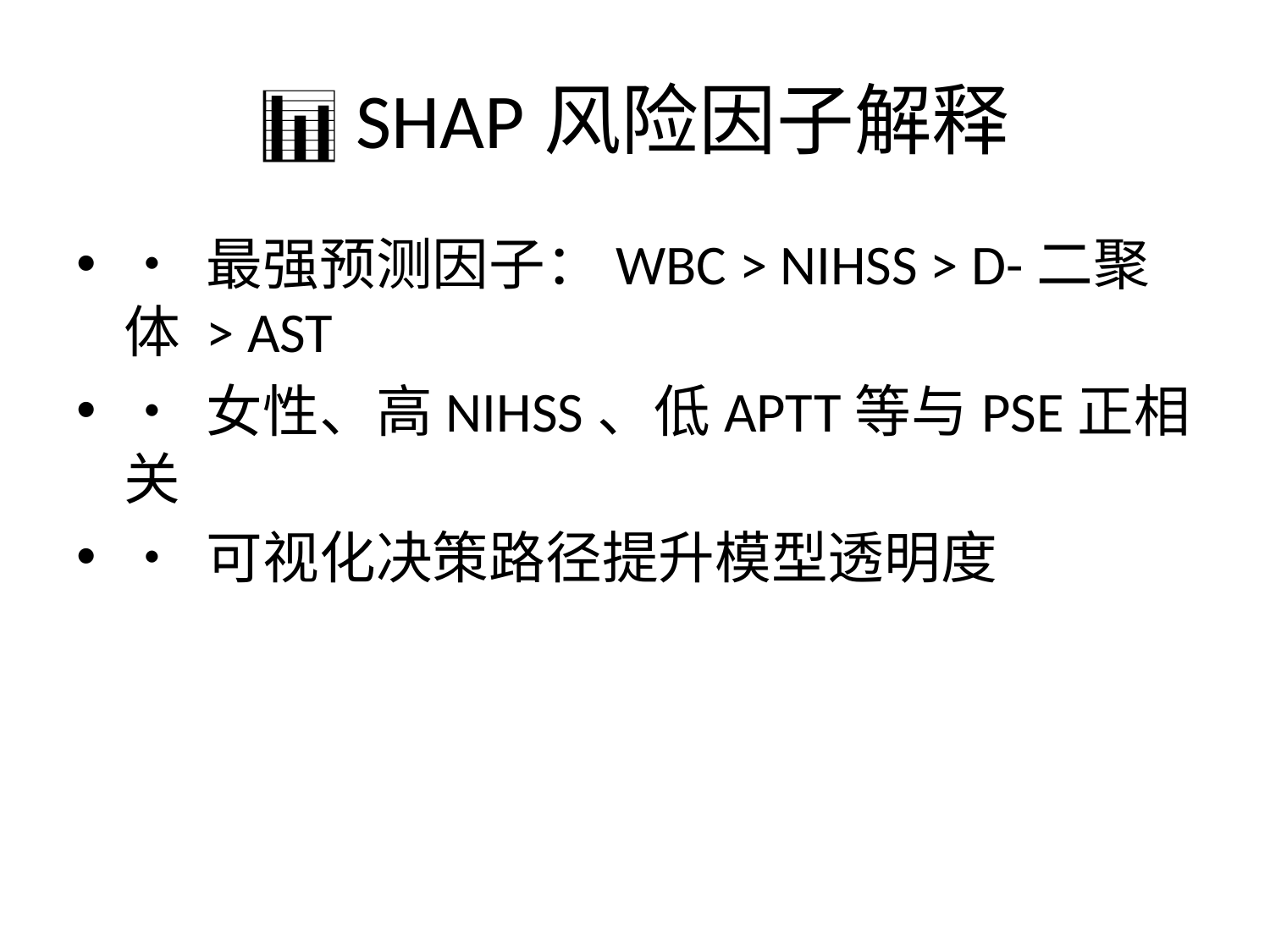

# 📊 SHAP风险因子解释
• 最强预测因子：WBC > NIHSS > D-二聚体 > AST
• 女性、高NIHSS、低APTT等与PSE正相关
• 可视化决策路径提升模型透明度